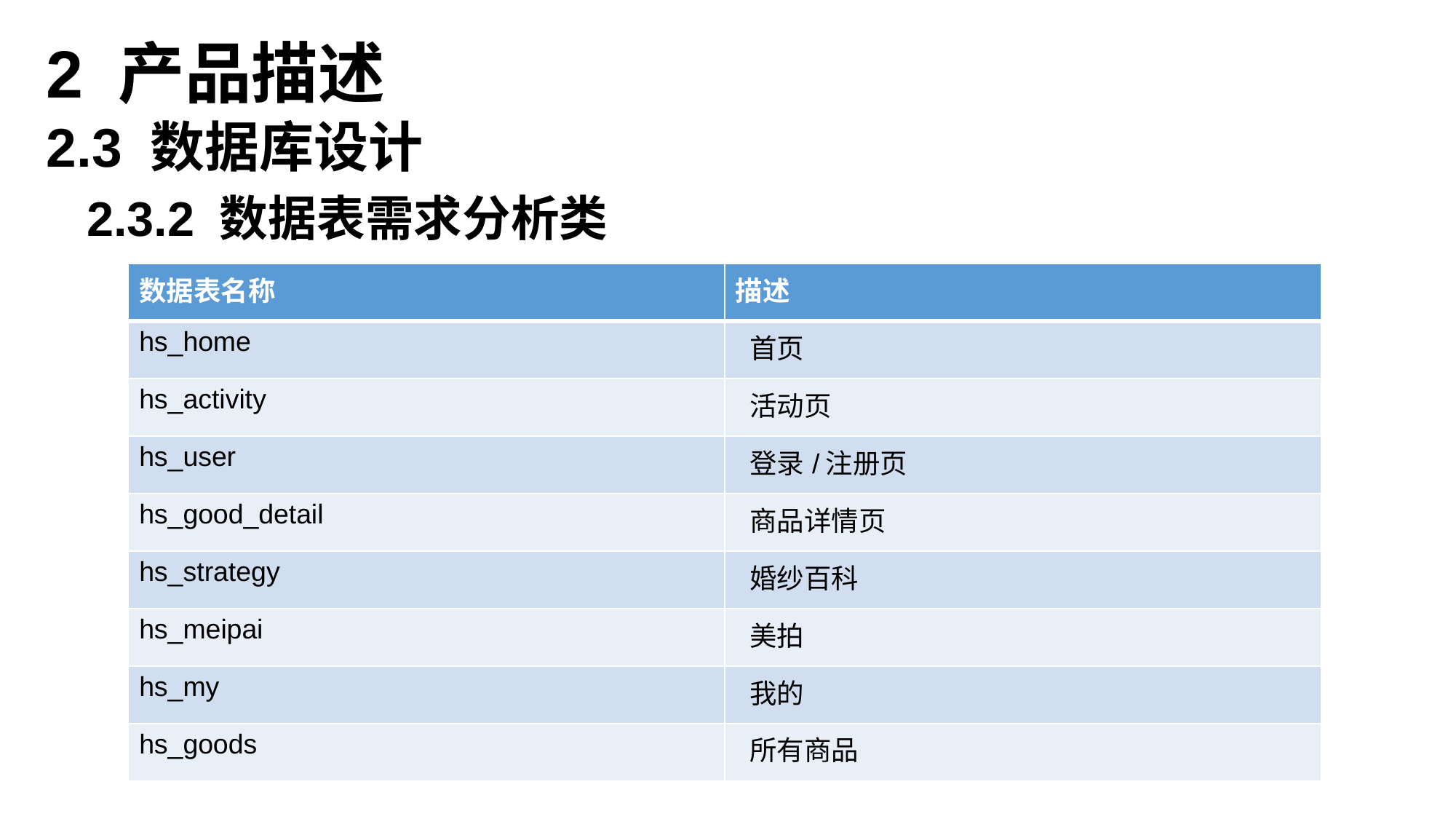

# 2 产品描述
2.3 数据库设计
   2.3.2 数据表需求分析类
| 数据表名称 | 描述 |
| --- | --- |
| hs\_home | 首页 |
| hs\_activity | 活动页 |
| hs\_user | 登录/注册页 |
| hs\_good\_detail | 商品详情页 |
| hs\_strategy | 婚纱百科 |
| hs\_meipai | 美拍 |
| hs\_my | 我的 |
| hs\_goods | 所有商品 |